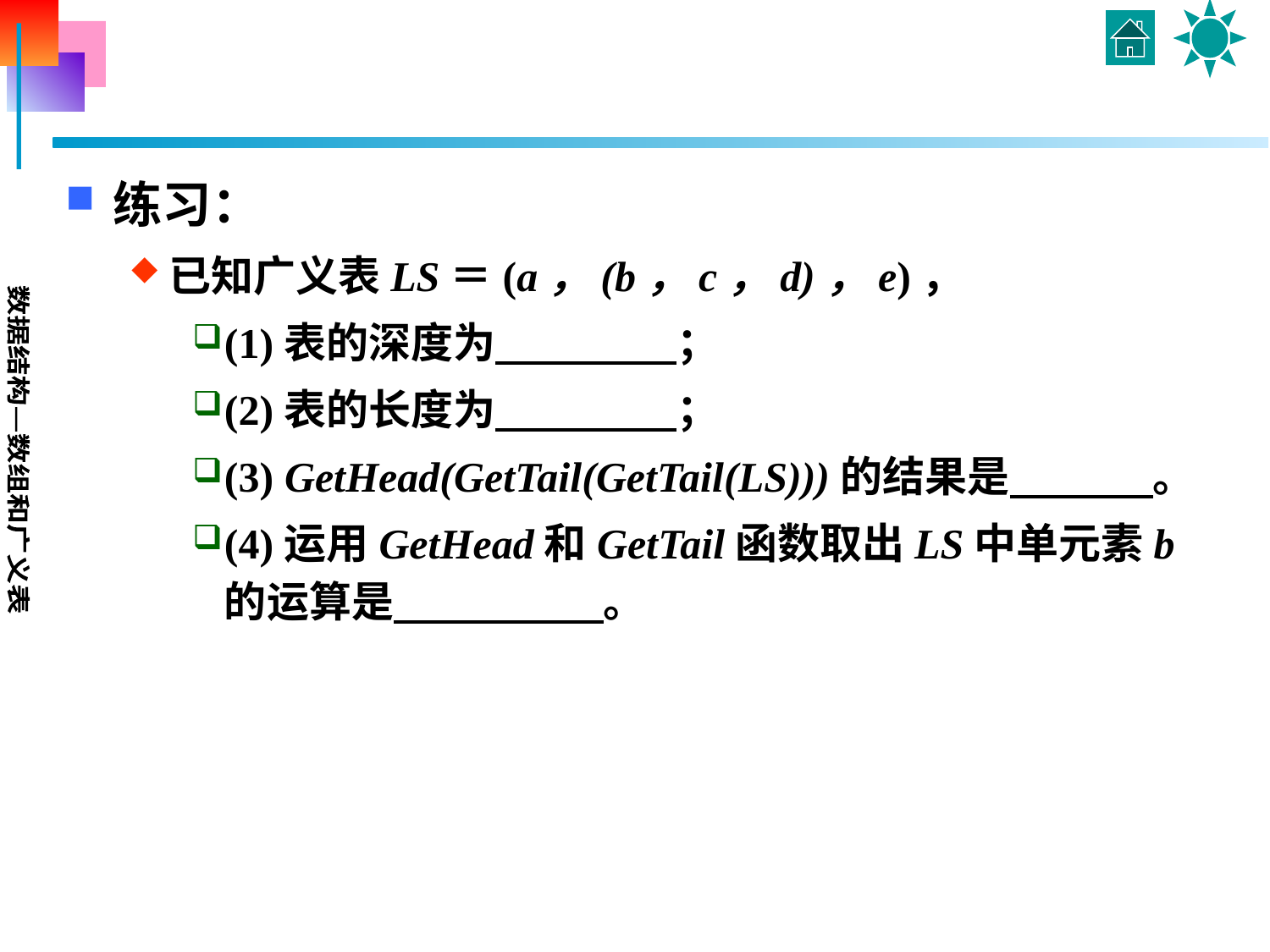

#
练习：
已知广义表LS＝(a，(b，c，d)，e)，
(1)表的深度为                   ；
(2)表的长度为                   ；
(3) GetHead(GetTail(GetTail(LS)))的结果是               。
(4)运用GetHead和GetTail函数取出LS中单元素b的运算是                      。

80